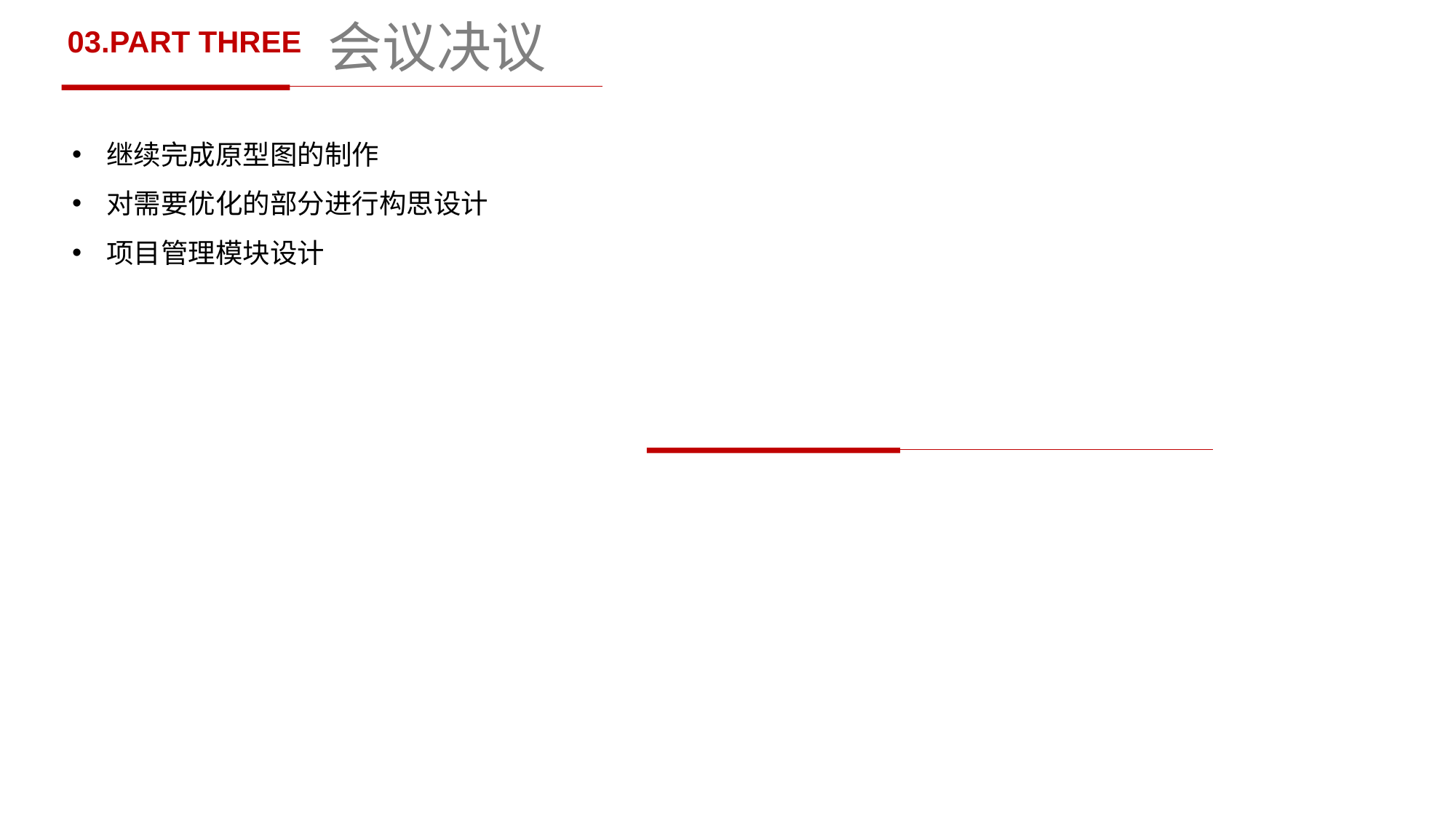

# 会议决议
03.PART THREE

继续完成原型图的制作
对需要优化的部分进行构思设计
项目管理模块设计